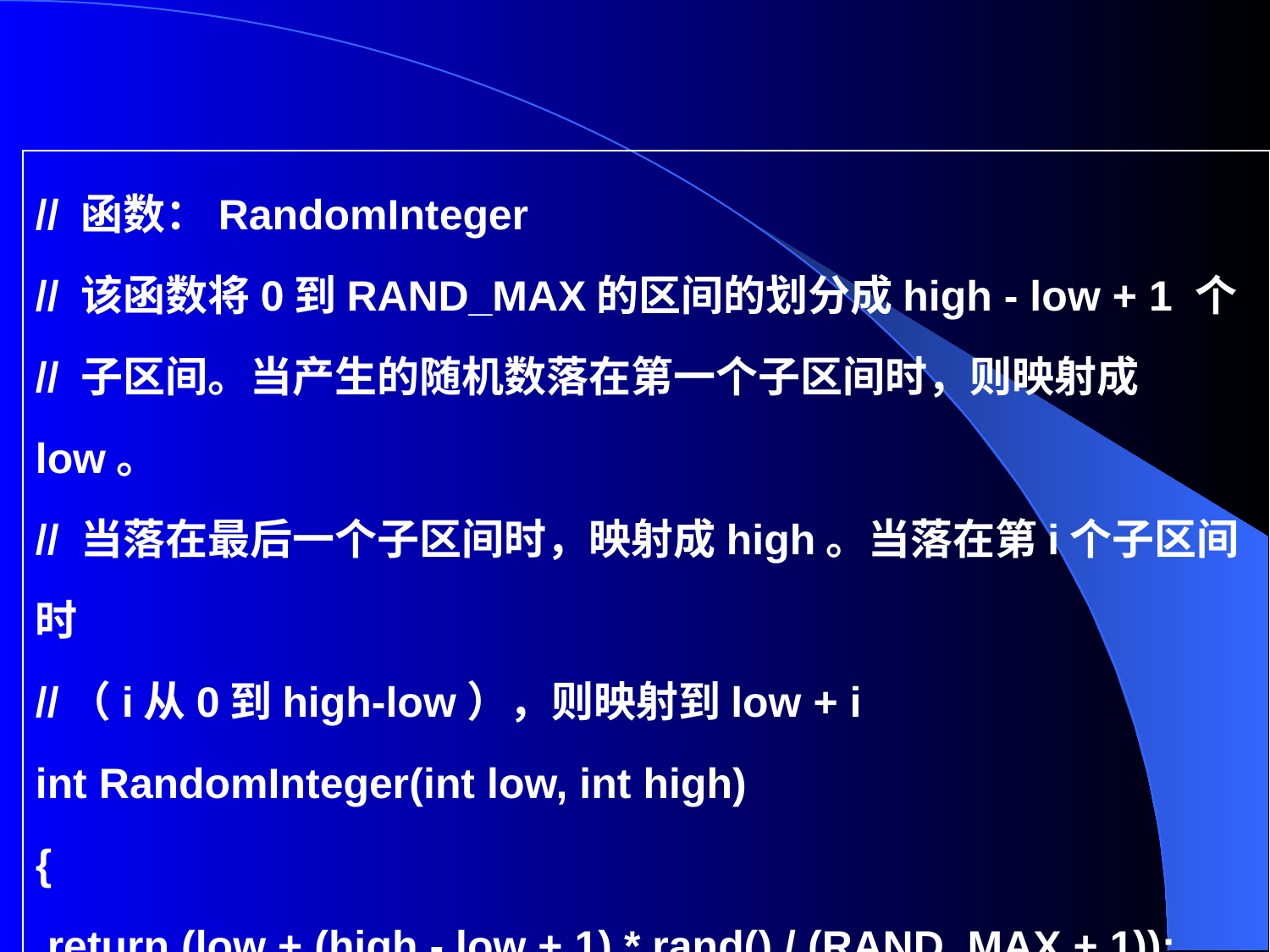

// 函数：RandomInteger
// 该函数将0到RAND_MAX的区间的划分成high - low + 1 个
// 子区间。当产生的随机数落在第一个子区间时，则映射成low。
// 当落在最后一个子区间时，映射成high。当落在第i个子区间时
//（i从0到high-low），则映射到low + i
int RandomInteger(int low, int high)
{
 return (low + (high - low + 1) * rand() / (RAND_MAX + 1));
 }